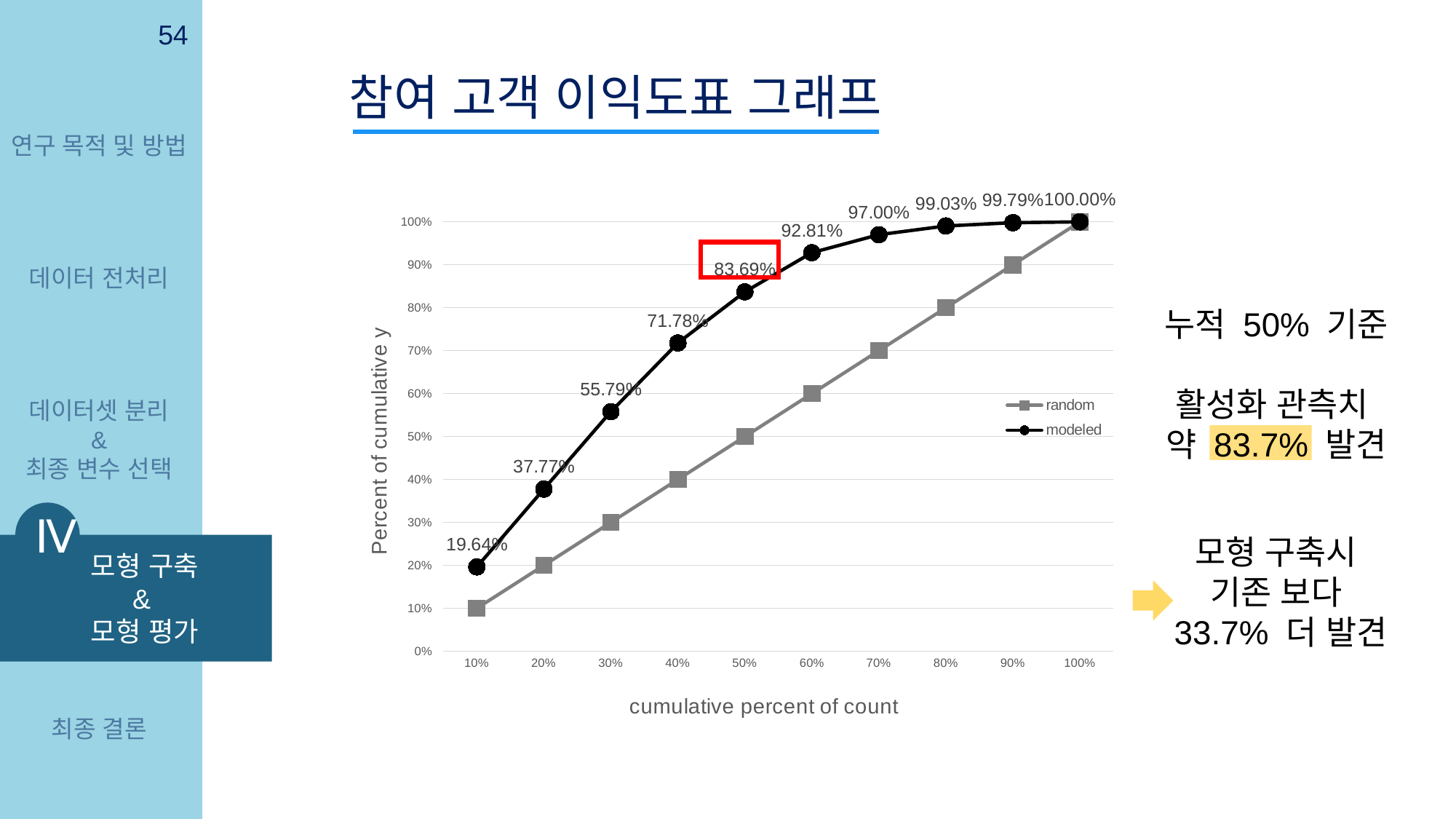

54
참여 고객 이익도표 그래프
연구 목적 및 방법

### Chart

| Category |  |  |
|---|---|---|
| 0.1 | 0.1 | 0.1963519313304721 |
| 0.2 | 0.2 | 0.3776824034334764 |
| 0.3 | 0.3 | 0.5579399141630901 |
| 0.4 | 0.4 | 0.7178111587982833 |
| 0.5 | 0.5 | 0.8369098712446352 |
| 0.6 | 0.6 | 0.9281115879828327 |
| 0.7 | 0.7 | 0.9699570815450643 |
| 0.8 | 0.8 | 0.990343347639485 |
| 0.9 | 0.9 | 0.9978540772532188 |
| 1 | 1.0 | 1.0 |
데이터 전처리
누적 50% 기준

활성화 관측치
약 83.7% 발견
데이터셋 분리
&
최종 변수 선택

Ⅳ
모형 구축시
기존 보다
33.7% 더 발견

  모형 구축
  &
  모형 평가
최종 결론